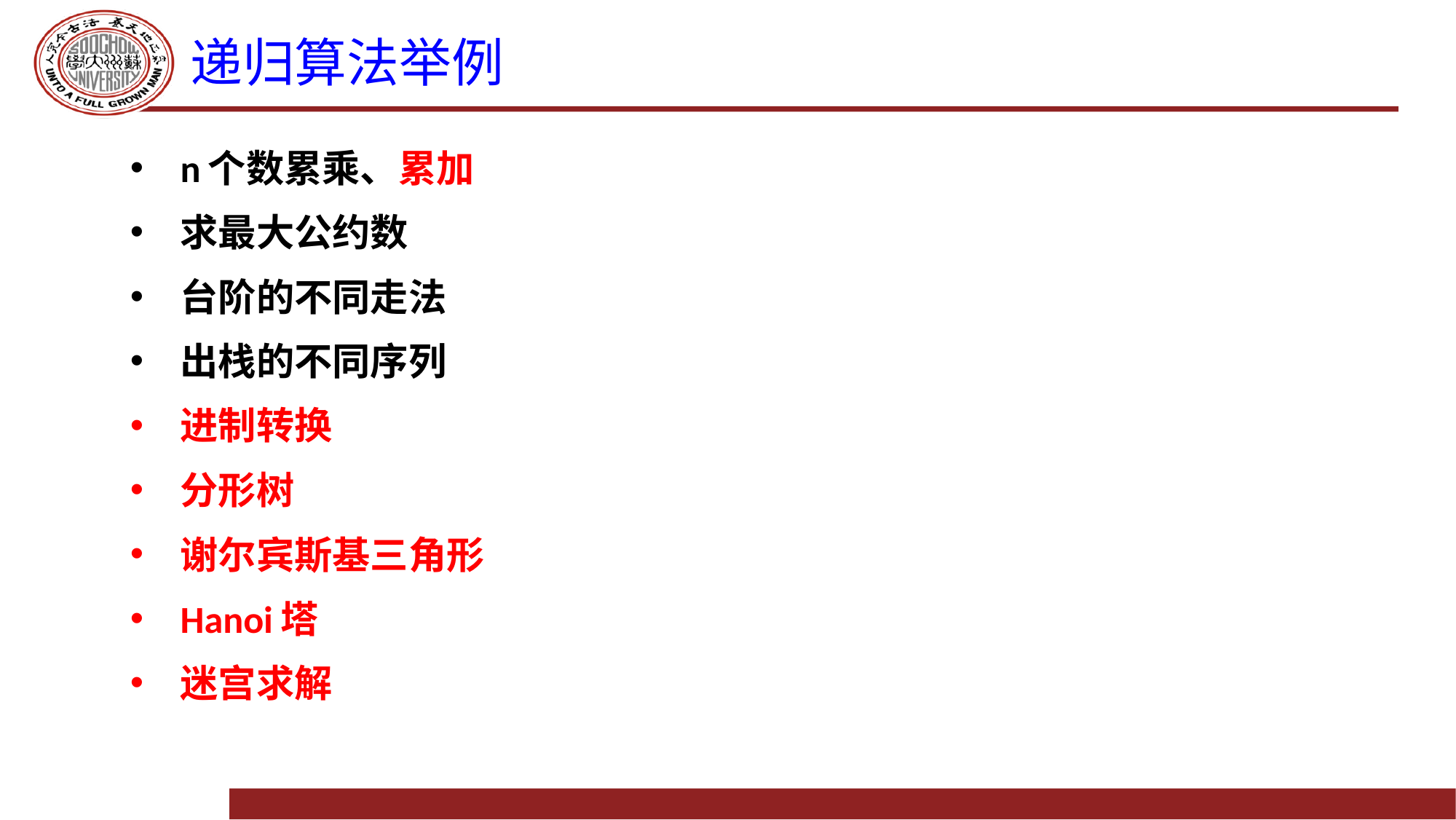

# 递归算法举例
n个数累乘、累加
求最大公约数
台阶的不同走法
出栈的不同序列
进制转换
分形树
谢尔宾斯基三角形
Hanoi塔
迷宫求解